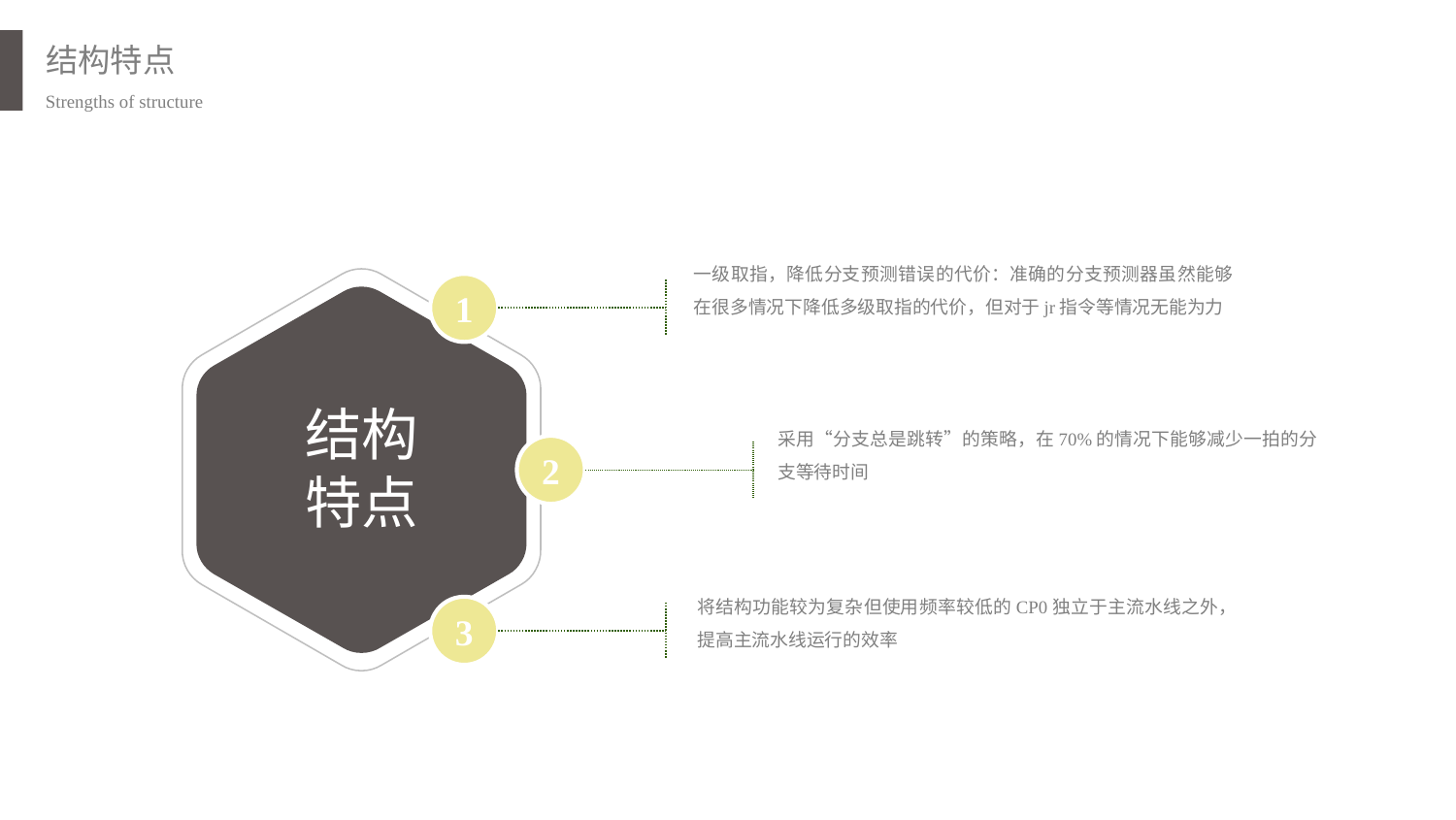

结构特点
Strengths of structure
一级取指，降低分支预测错误的代价：准确的分支预测器虽然能够在很多情况下降低多级取指的代价，但对于jr指令等情况无能为力
1

结构特点
采用“分支总是跳转”的策略，在70%的情况下能够减少一拍的分支等待时间
2
将结构功能较为复杂但使用频率较低的CP0独立于主流水线之外，提高主流水线运行的效率
3